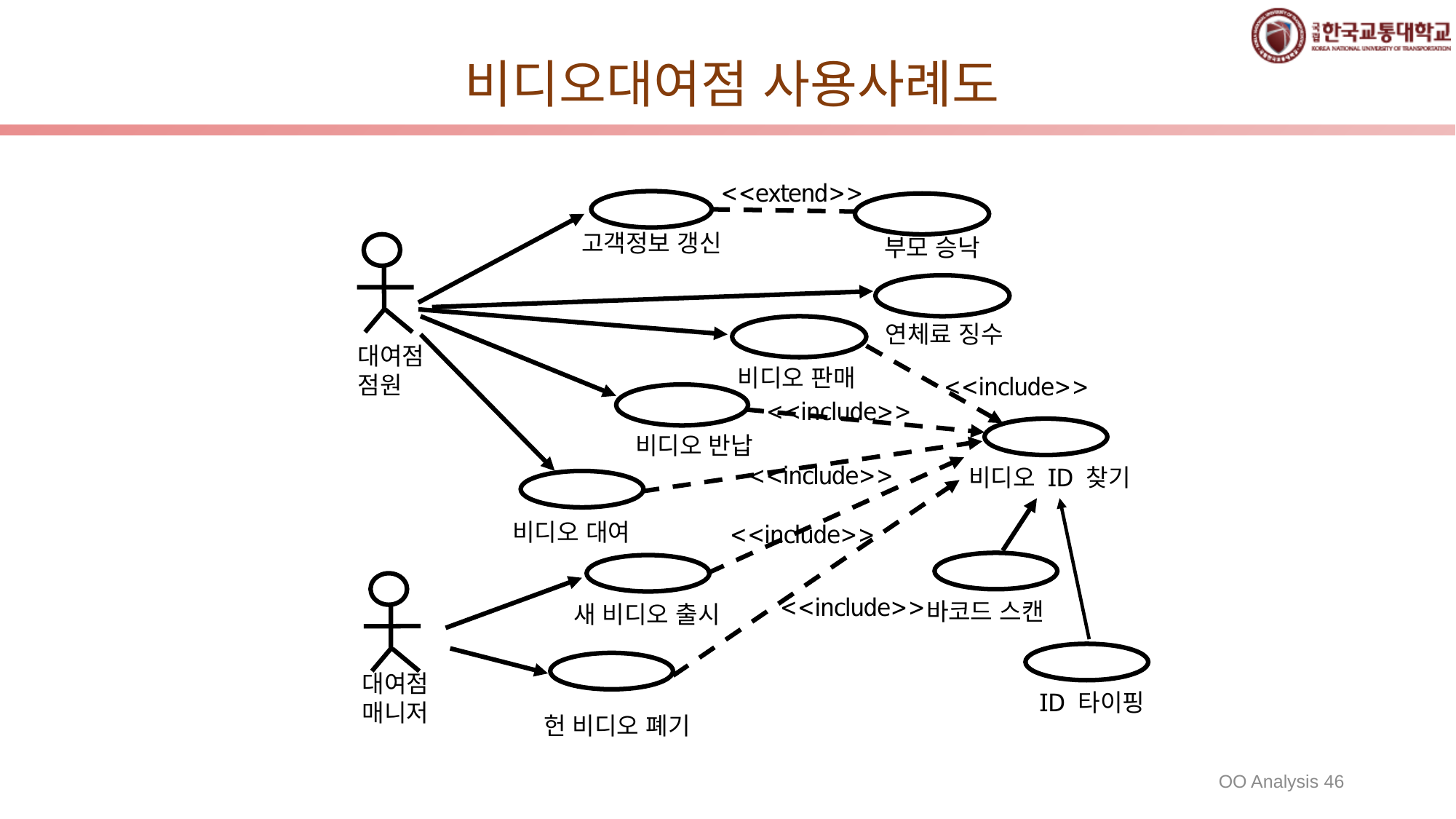

# 비디오대여점 사용사례도
<<extend>>

고객정보 갱신
부모 승낙

연체료 징수

대여점
점원

비디오 판매
<<include>>

<<include>>

비디오 반납

<<include>>
비디오 ID 찾기

비디오 대여
<<include>>

<<include>>
바코드 스캔
새 비디오 출시

대여점
매니저
ID 타이핑
헌 비디오 폐기
OO Analysis 46